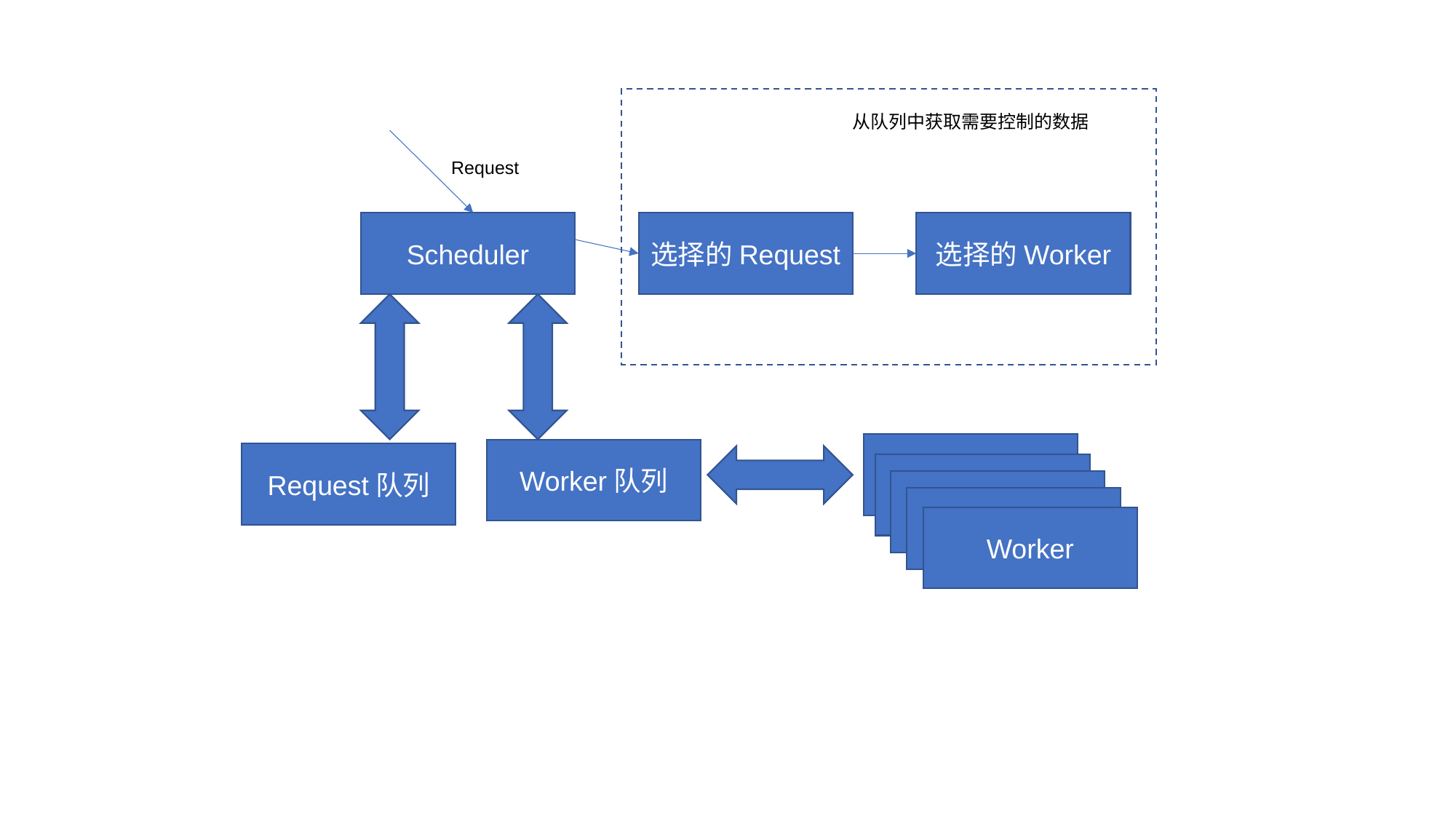

从队列中获取需要控制的数据
Request
选择的Worker
Scheduler
选择的Request

Worker队列
Request队列

Worker